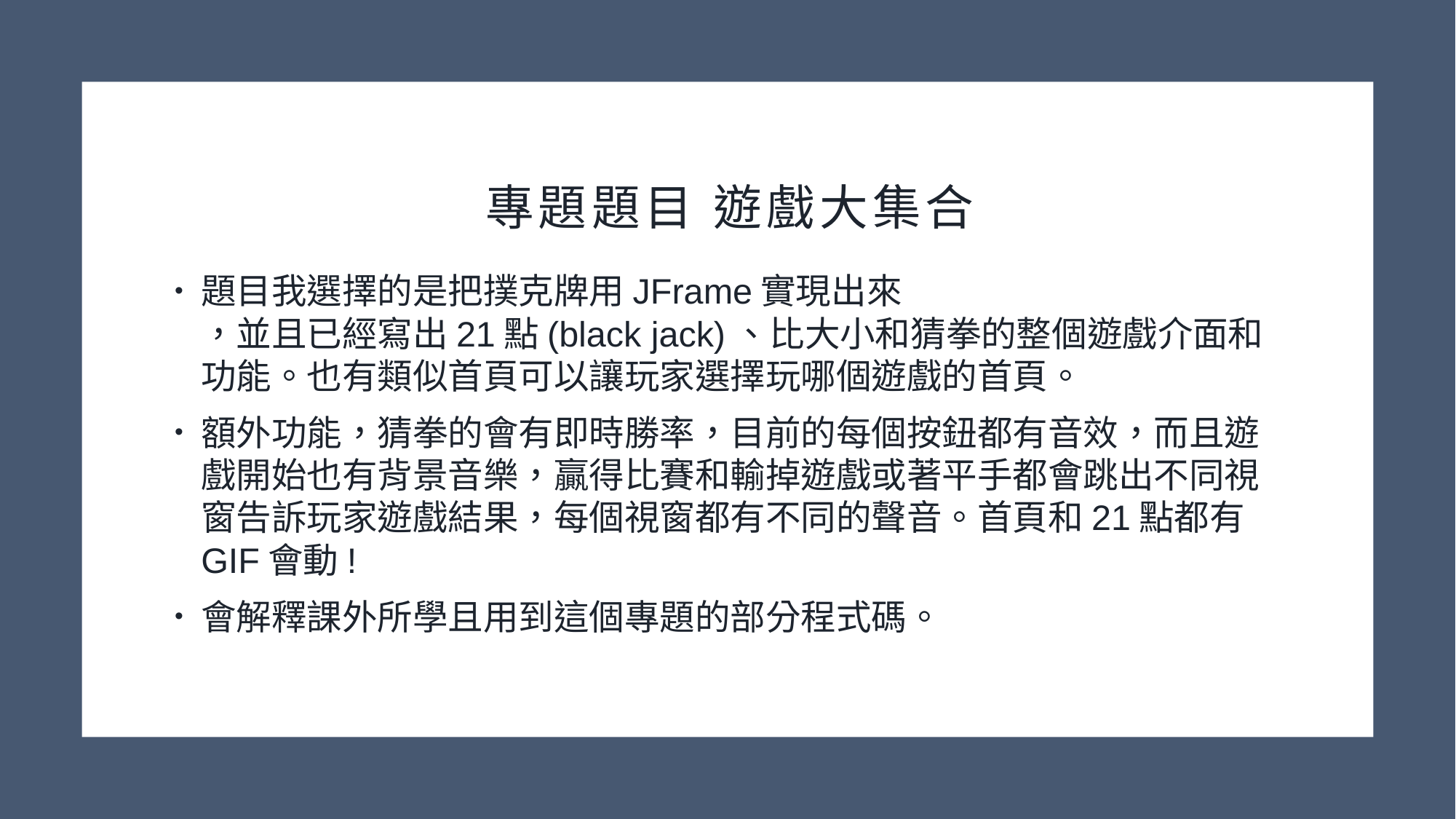

# 專題題目 遊戲大集合
題目我選擇的是把撲克牌用JFrame實現出來
，並且已經寫出21點(black jack)、比大小和猜拳的整個遊戲介面和功能。也有類似首頁可以讓玩家選擇玩哪個遊戲的首頁。
額外功能，猜拳的會有即時勝率，目前的每個按鈕都有音效，而且遊戲開始也有背景音樂，贏得比賽和輸掉遊戲或著平手都會跳出不同視窗告訴玩家遊戲結果，每個視窗都有不同的聲音。首頁和21點都有GIF會動!
會解釋課外所學且用到這個專題的部分程式碼。